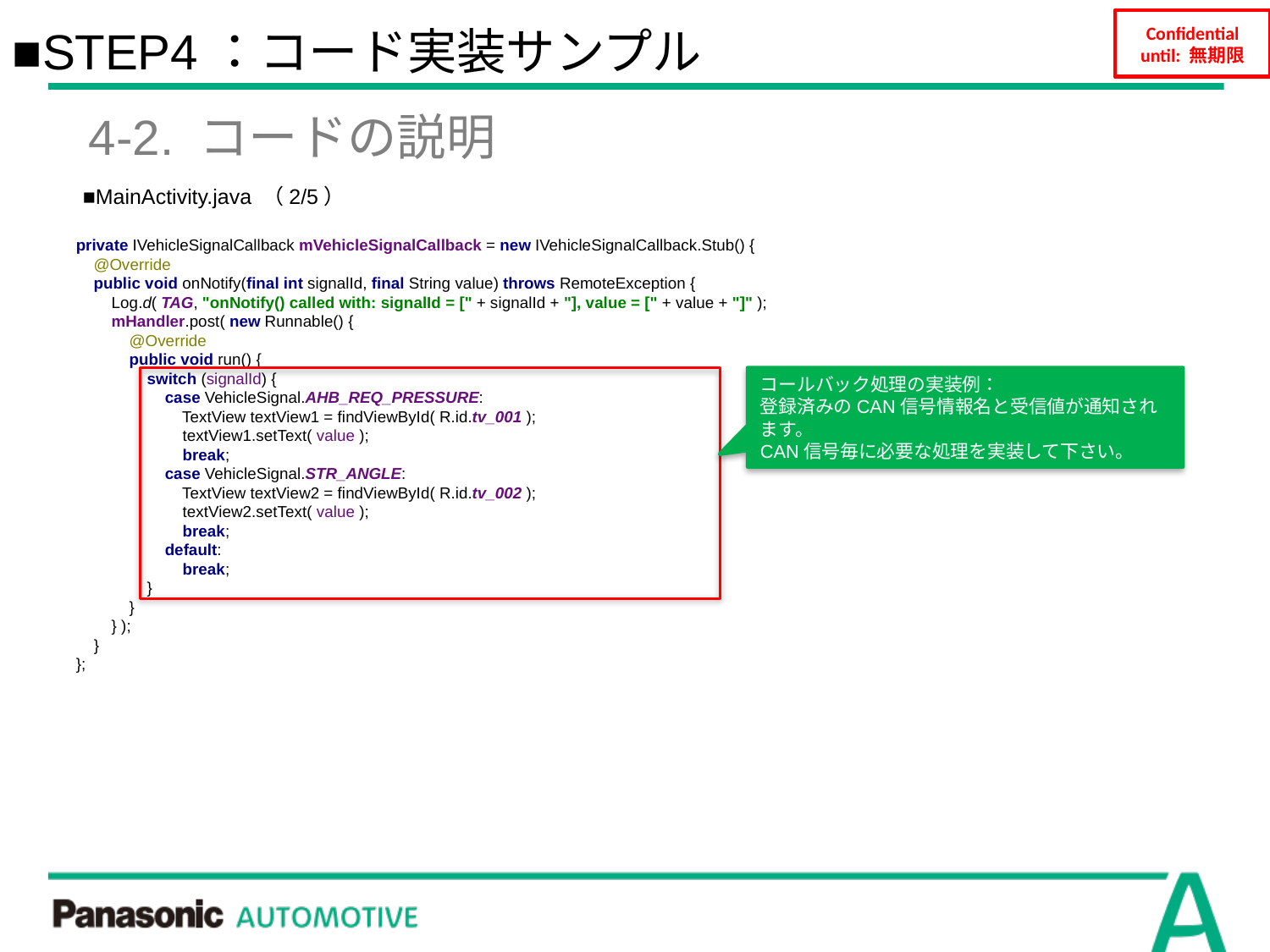

■STEP4：コード実装サンプル
4-2. コードの説明
■MainActivity.java （2/5）
private IVehicleSignalCallback mVehicleSignalCallback = new IVehicleSignalCallback.Stub() {
    @Override
    public void onNotify(final int signalId, final String value) throws RemoteException {
        Log.d( TAG, "onNotify() called with: signalId = [" + signalId + "], value = [" + value + "]" );
        mHandler.post( new Runnable() {
            @Override
            public void run() {
                switch (signalId) {
                    case VehicleSignal.AHB_REQ_PRESSURE:
                        TextView textView1 = findViewById( R.id.tv_001 );
                        textView1.setText( value );
                        break;
                    case VehicleSignal.STR_ANGLE:
                        TextView textView2 = findViewById( R.id.tv_002 );
                        textView2.setText( value );
                        break;
                    default:
                        break;
                }
            }
        } );
    }
};

コールバック処理の実装例：
登録済みのCAN信号情報名と受信値が通知されます。
CAN信号毎に必要な処理を実装して下さい。